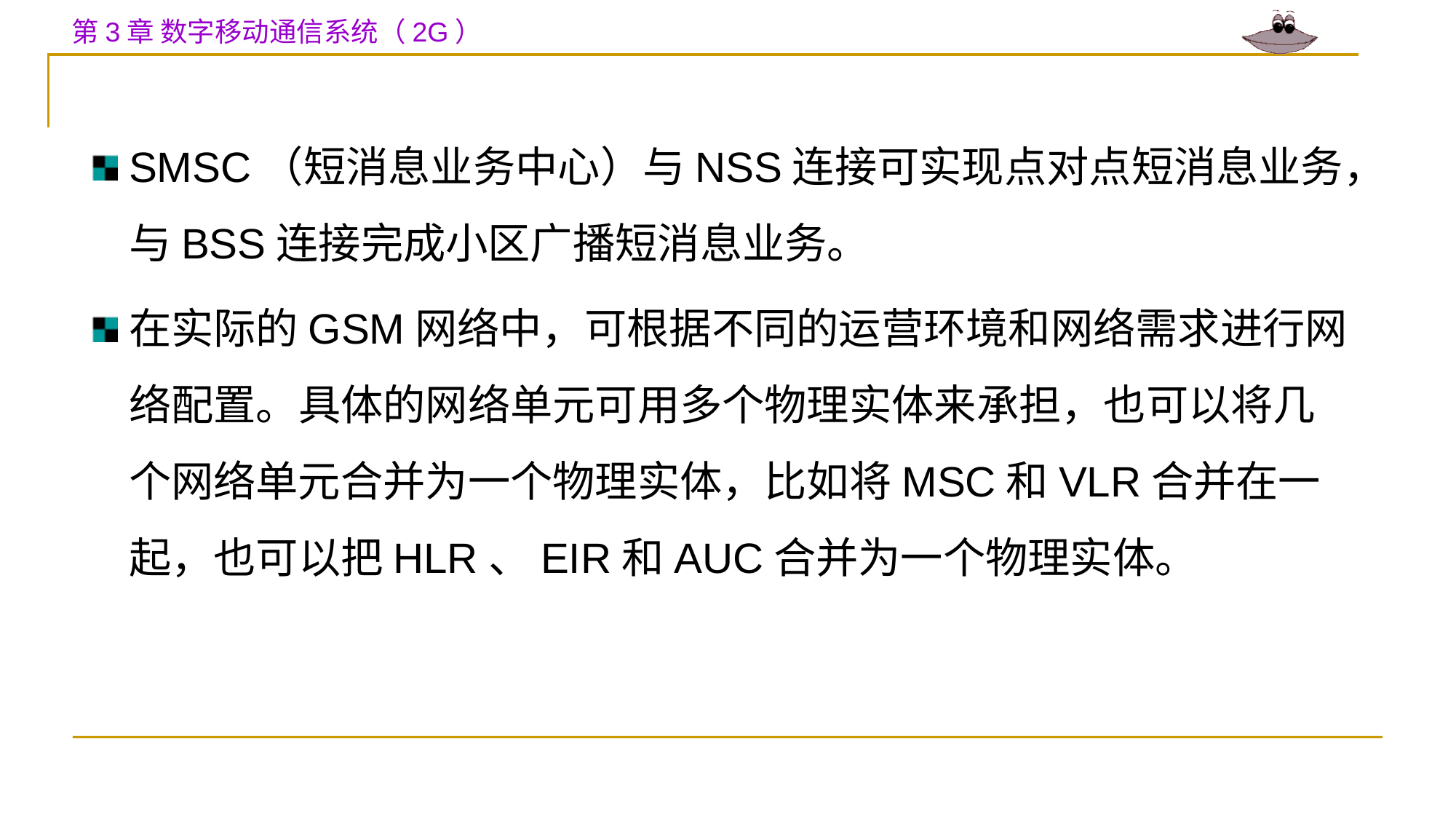

SMSC（短消息业务中心）与NSS连接可实现点对点短消息业务，与BSS连接完成小区广播短消息业务。
在实际的GSM网络中，可根据不同的运营环境和网络需求进行网络配置。具体的网络单元可用多个物理实体来承担，也可以将几个网络单元合并为一个物理实体，比如将MSC和VLR合并在一起，也可以把HLR、EIR和AUC合并为一个物理实体。